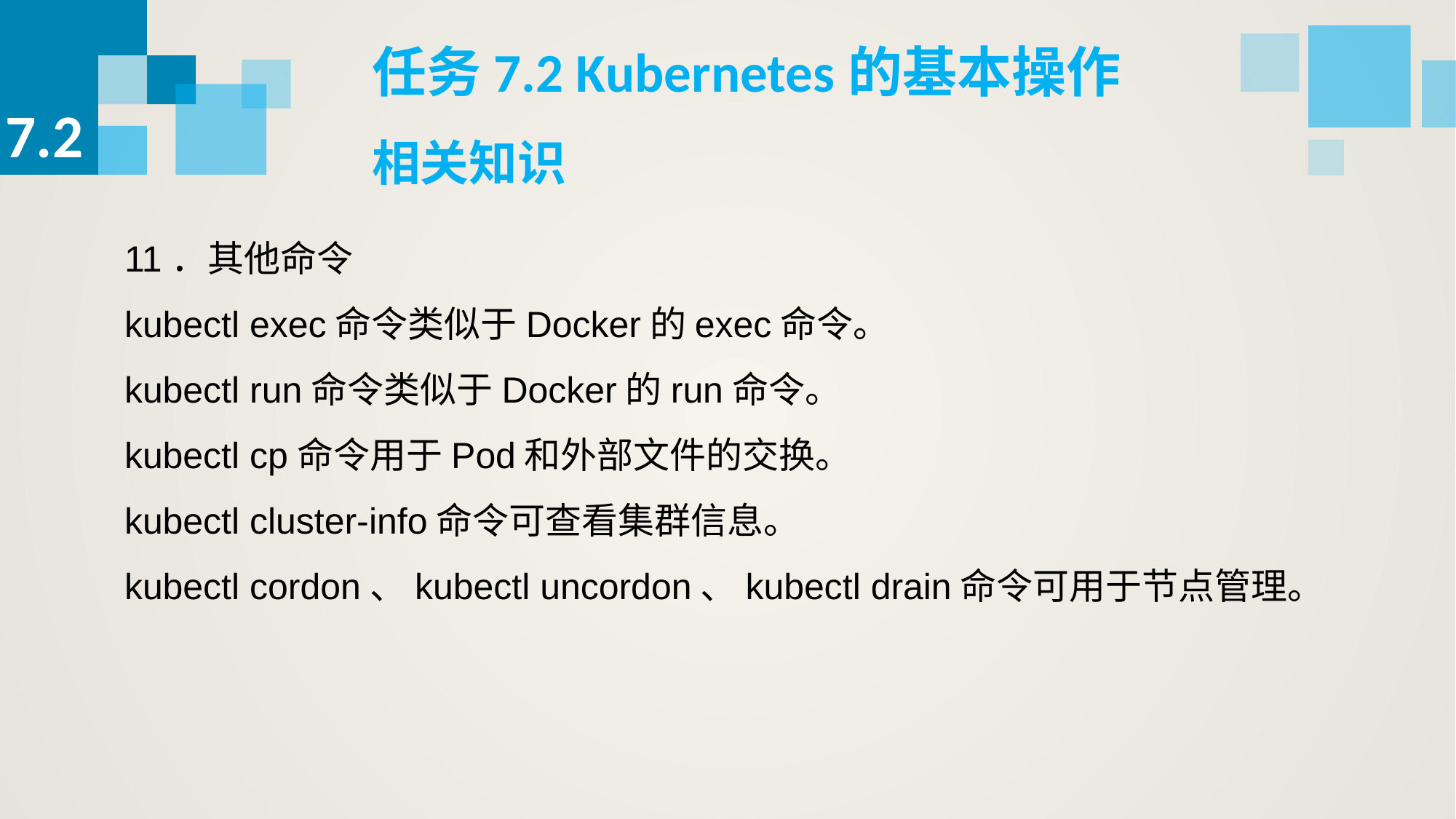

任务7.2 Kubernetes的基本操作
7.2
相关知识
11．其他命令
kubectl exec命令类似于Docker的exec命令。
kubectl run命令类似于Docker的run命令。
kubectl cp命令用于Pod和外部文件的交换。
kubectl cluster-info命令可查看集群信息。
kubectl cordon、kubectl uncordon、kubectl drain命令可用于节点管理。